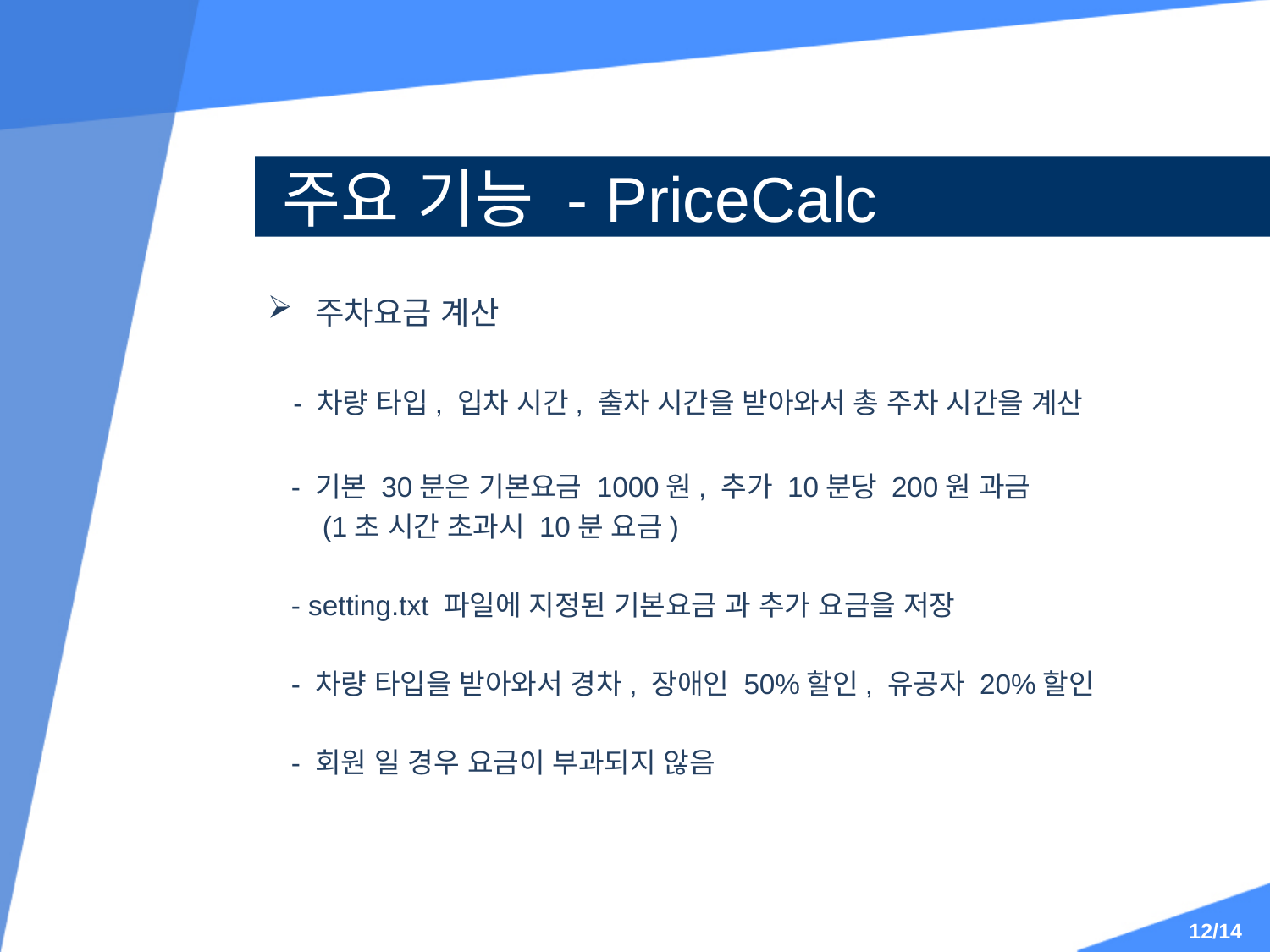

주요 기능 - PriceCalc
주차요금 계산

   - 차량 타입, 입차 시간, 출차 시간을 받아와서 총 주차 시간을 계산

   - 기본 30분은 기본요금 1000원, 추가 10분당 200원 과금
       (1초 시간 초과시 10분 요금)

   - setting.txt 파일에 지정된 기본요금 과 추가 요금을 저장

   - 차량 타입을 받아와서 경차, 장애인 50%할인, 유공자 20%할인

   - 회원 일 경우 요금이 부과되지 않음
12/14